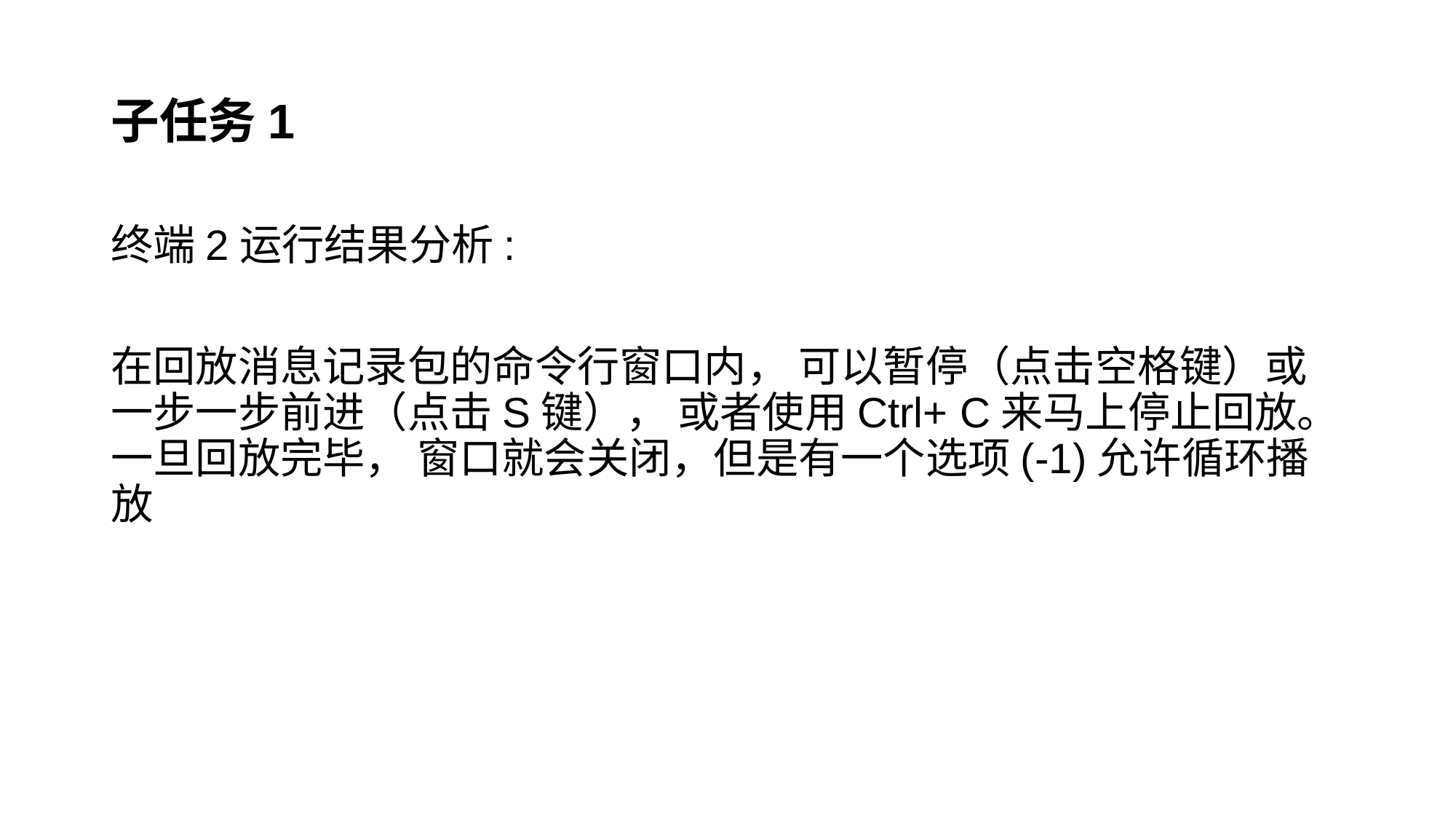

# 子任务1
终端2运行结果分析:

在回放消息记录包的命令行窗口内， 可以暂停（点击空格键）或 一步一步前进（点击S键）， 或者使用Ctrl+ C来马上停止回放。一旦回放完毕， 窗口就会关闭，但是有一个选项(-1)允许循环播放